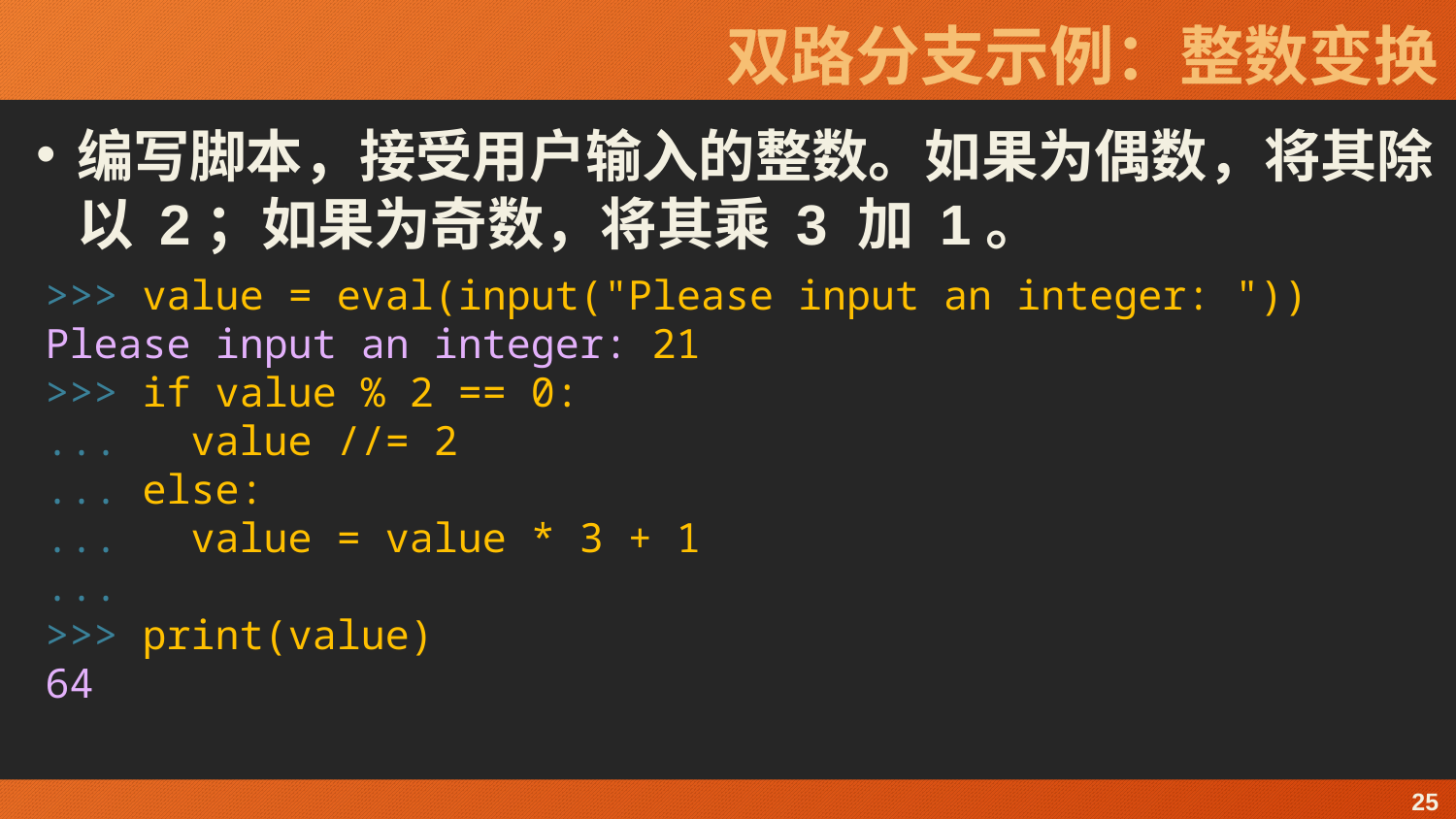

# 双路分支示例：整数变换
编写脚本，接受用户输入的整数。如果为偶数，将其除以 2；如果为奇数，将其乘 3 加 1。

>>> value = eval(input("Please input an integer: "))
Please input an integer: 21
>>> if value % 2 == 0:
...   value //= 2
... else:
...   value = value * 3 + 1
...
>>> print(value)
64
25